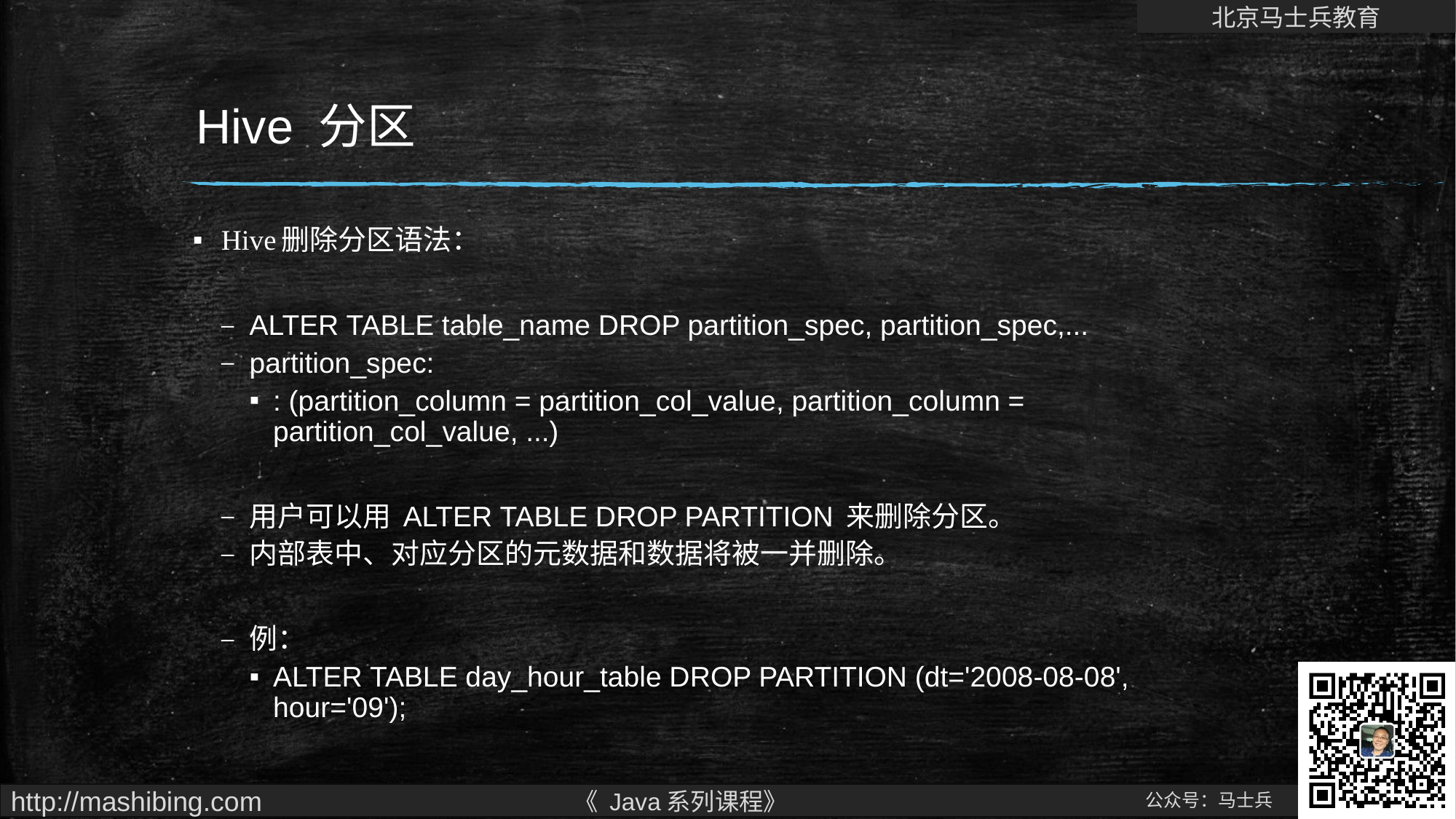

# Hive 分区
Hive删除分区语法：

ALTER TABLE table_name DROP partition_spec, partition_spec,...
partition_spec:
: (partition_column = partition_col_value, partition_column = partition_col_value, ...)

用户可以用 ALTER TABLE DROP PARTITION 来删除分区。
内部表中、对应分区的元数据和数据将被一并删除。

例：
ALTER TABLE day_hour_table DROP PARTITION (dt='2008-08-08', hour='09');